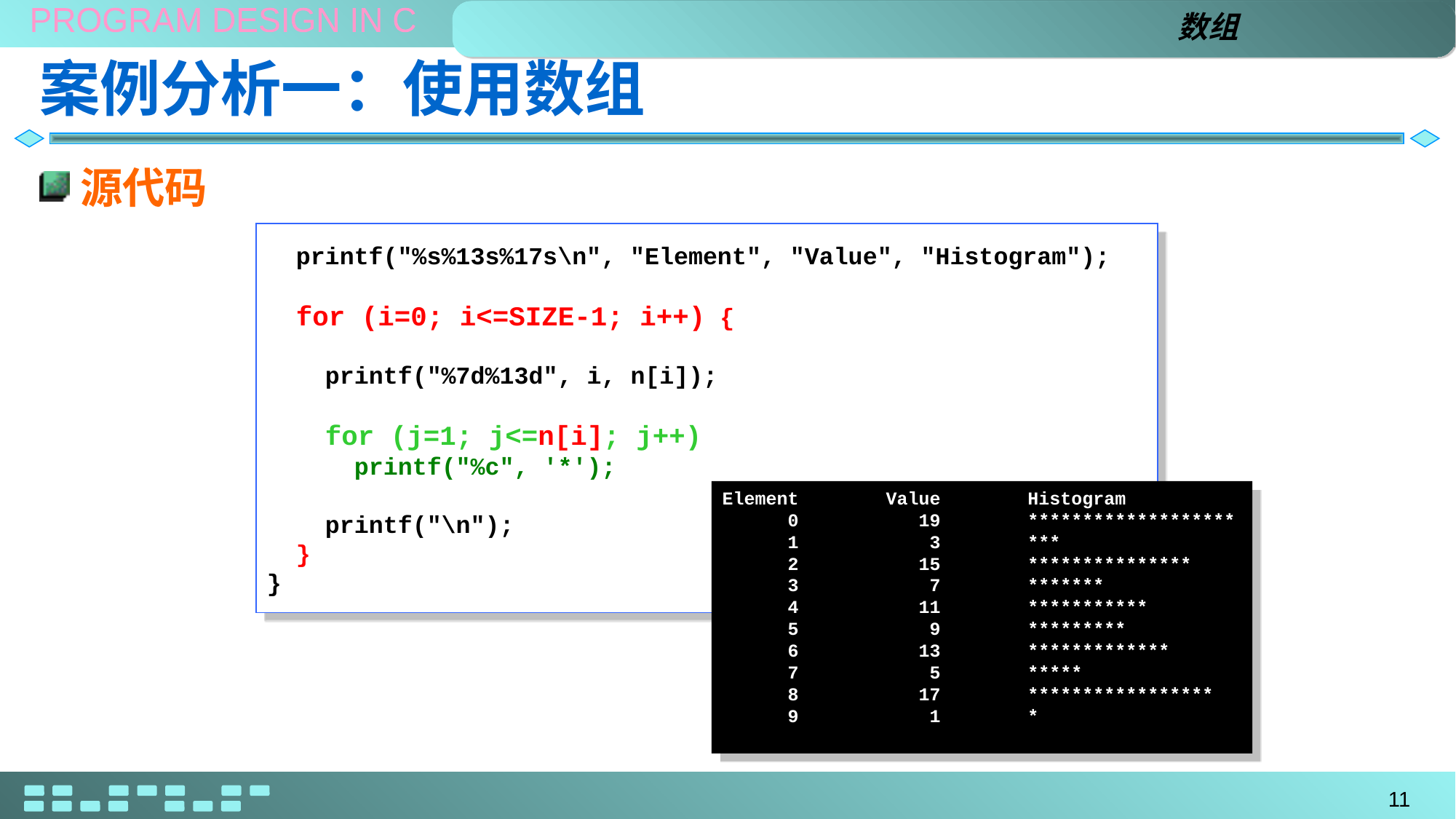

数组
# 案例分析一：使用数组
源代码

  printf("%s%13s%17s\n", "Element", "Value", "Histogram");

  for (i=0; i<=SIZE-1; i++) {

    printf("%7d%13d", i, n[i]);

    for (j=1; j<=n[i]; j++)
      printf("%c", '*');

    printf("\n");
  }
}
Element        Value        Histogram
      0           19        *******************
      1            3        ***
      2           15        ***************
      3            7        *******
      4           11        ***********
      5            9        *********
      6           13        *************
      7            5        *****
      8           17        *****************
      9            1        *

11